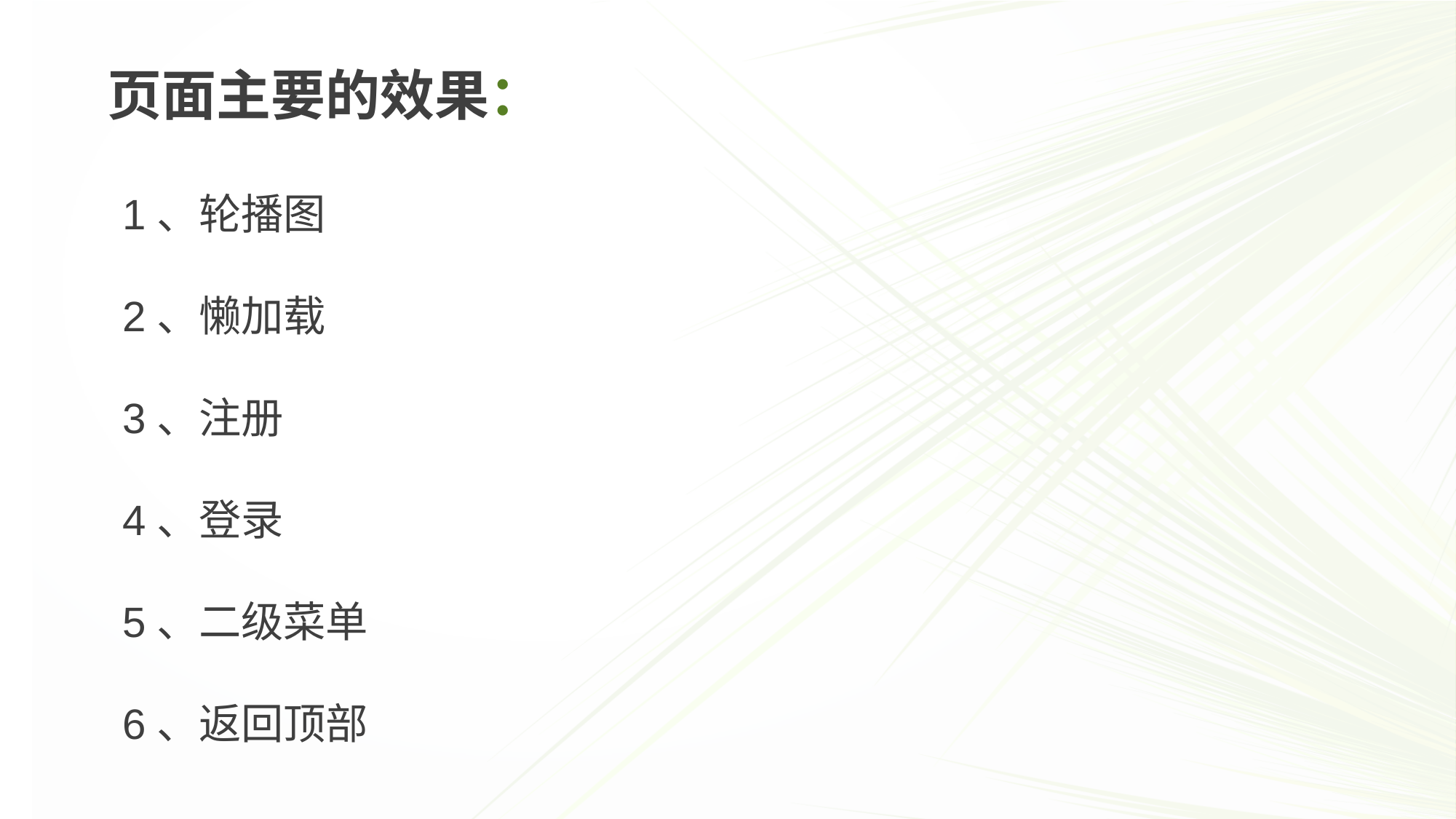

页面主要的效果：
1、轮播图

2、懒加载

3、注册

4、登录

5、二级菜单

6、返回顶部